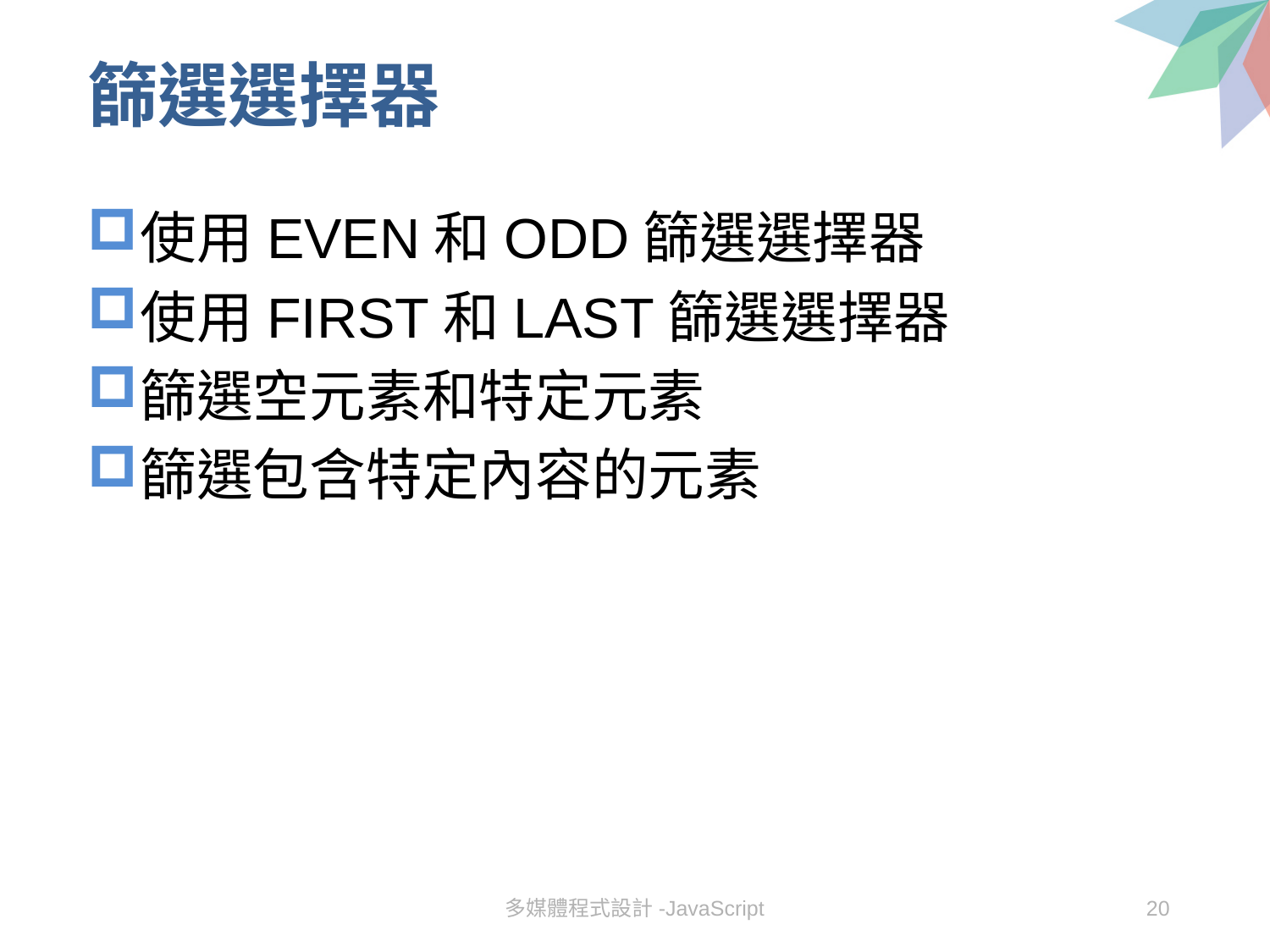

# 篩選選擇器
使用EVEN和ODD篩選選擇器
使用FIRST和LAST篩選選擇器
篩選空元素和特定元素
篩選包含特定內容的元素
多媒體程式設計-JavaScript
20